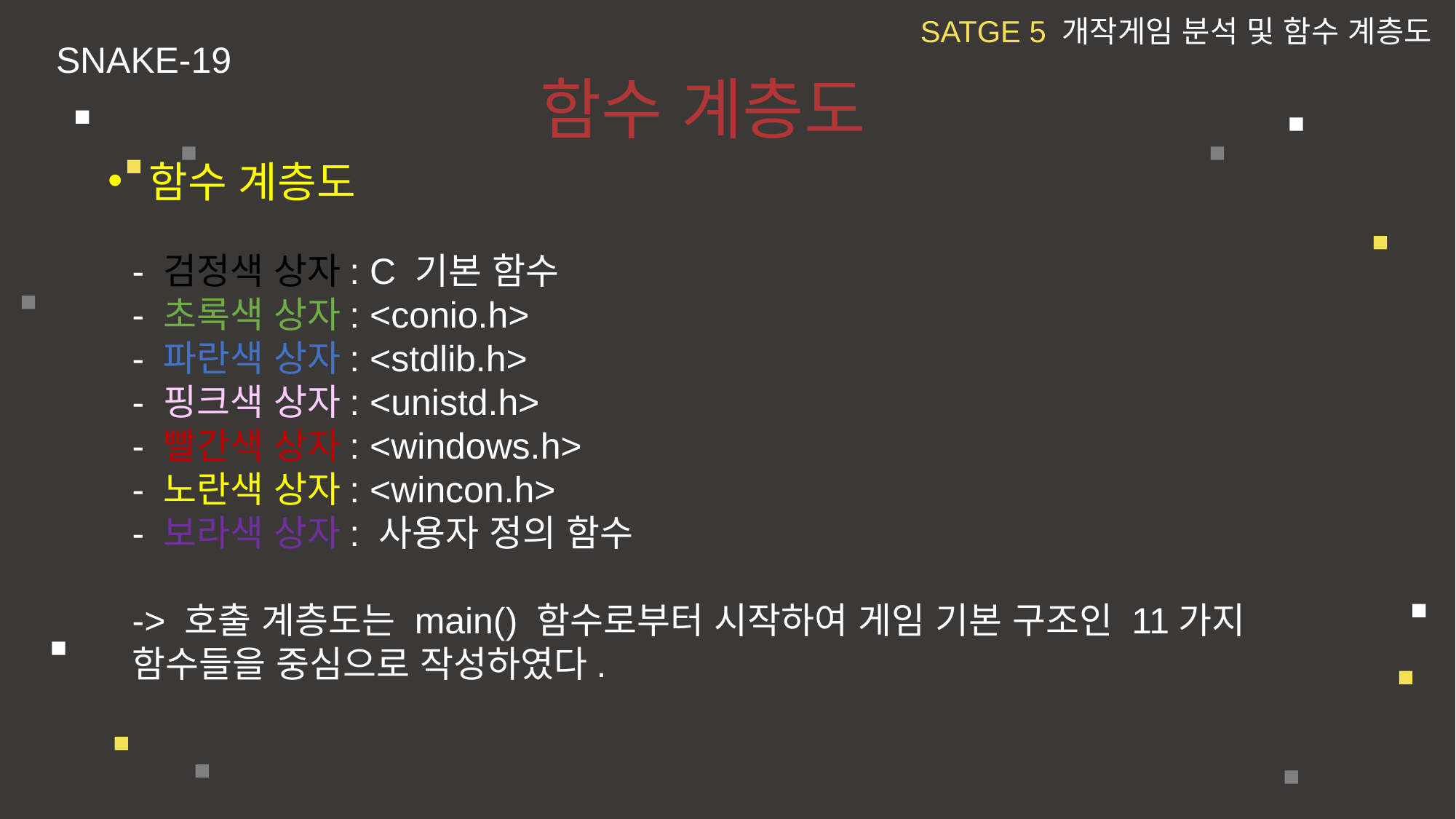

SATGE 5 개작게임 분석 및 함수 계층도
SNAKE-19
함수 계층도

함수 계층도

- 검정색 상자: C 기본 함수
- 초록색 상자: <conio.h>
- 파란색 상자: <stdlib.h>
- 핑크색 상자: <unistd.h>
- 빨간색 상자: <windows.h>
- 노란색 상자: <wincon.h>
- 보라색 상자: 사용자 정의 함수

-> 호출 계층도는 main() 함수로부터 시작하여 게임 기본 구조인 11가지 함수들을 중심으로 작성하였다.